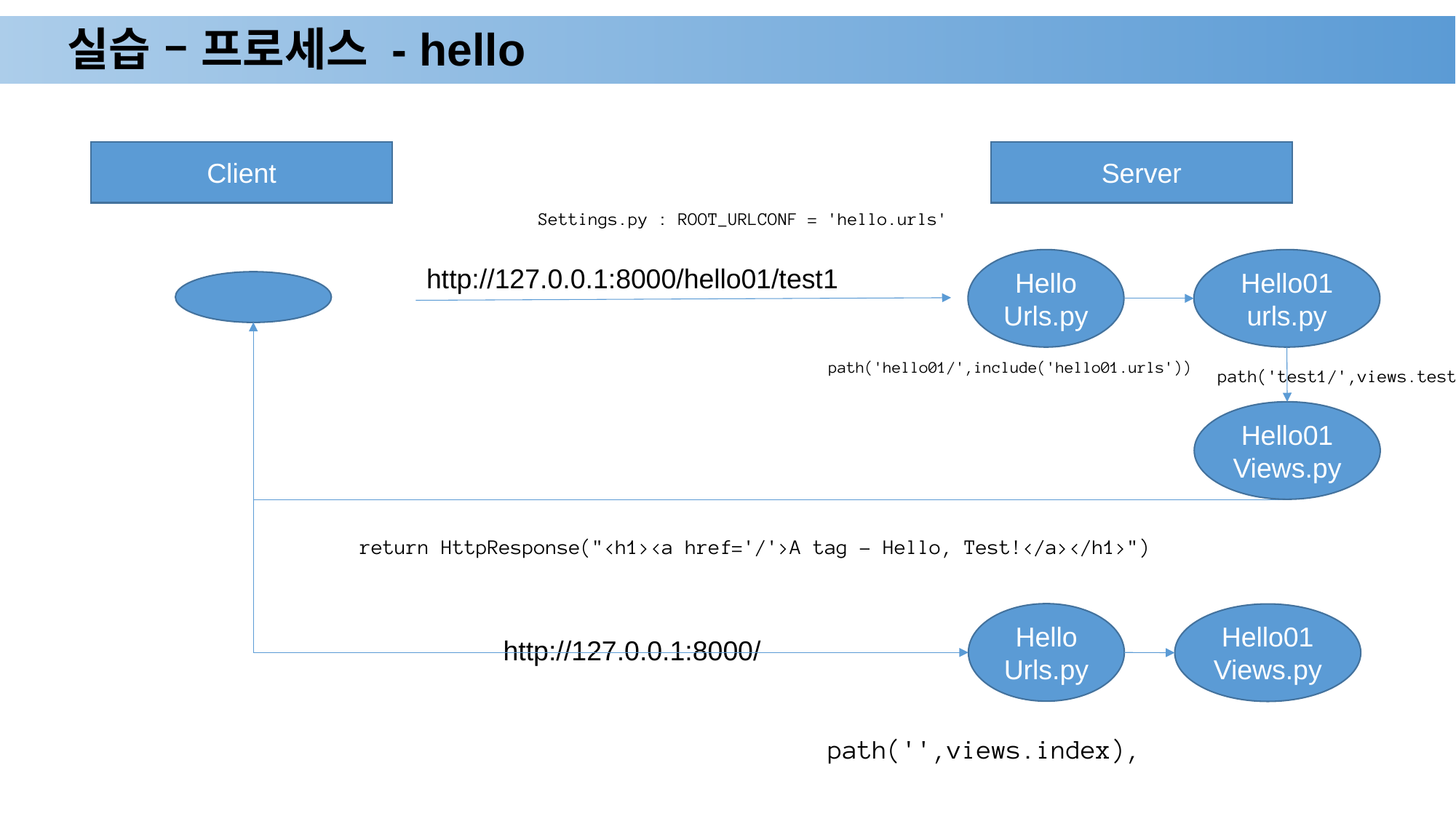

# 실습 – 프로세스 - hello
Client
Server
Settings.py : ROOT_URLCONF = 'hello.urls'
Hello
Urls.py
Hello01
urls.py
http://127.0.0.1:8000/hello01/test1

path('hello01/',include('hello01.urls'))
path('test1/',views.test),
Hello01
Views.py
return HttpResponse("<h1><a href='/'>A tag - Hello, Test!</a></h1>")
Hello
Urls.py
Hello01
Views.py
http://127.0.0.1:8000/
path('',views.index),